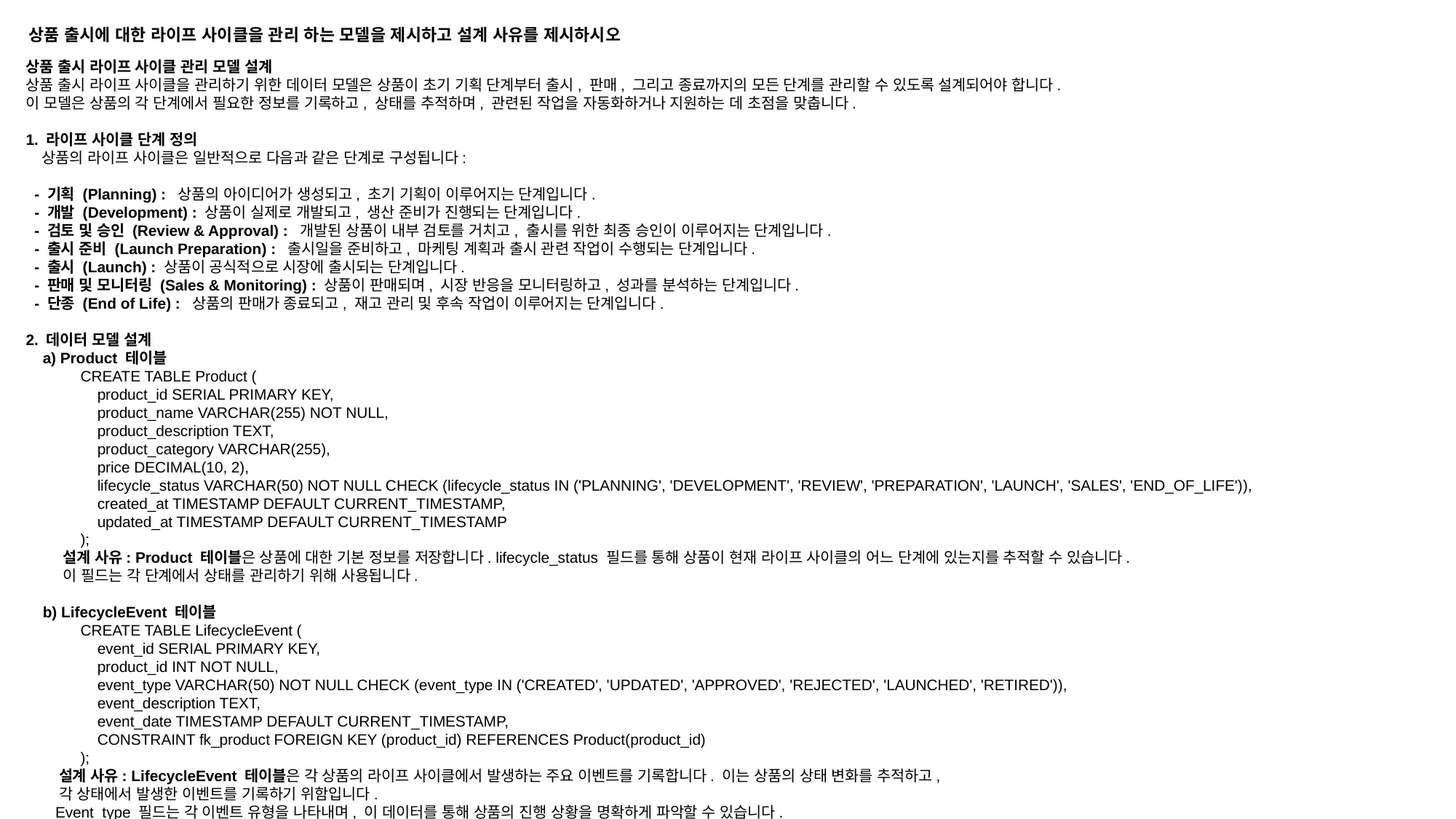

상품 출시에 대한 라이프 사이클을 관리 하는 모델을 제시하고 설계 사유를 제시하시오
상품 출시 라이프 사이클 관리 모델 설계
상품 출시 라이프 사이클을 관리하기 위한 데이터 모델은 상품이 초기 기획 단계부터 출시, 판매, 그리고 종료까지의 모든 단계를 관리할 수 있도록 설계되어야 합니다.
이 모델은 상품의 각 단계에서 필요한 정보를 기록하고, 상태를 추적하며, 관련된 작업을 자동화하거나 지원하는 데 초점을 맞춥니다.

1. 라이프 사이클 단계 정의
   상품의 라이프 사이클은 일반적으로 다음과 같은 단계로 구성됩니다:

  - 기획 (Planning) :  상품의 아이디어가 생성되고, 초기 기획이 이루어지는 단계입니다.
  - 개발 (Development) : 상품이 실제로 개발되고, 생산 준비가 진행되는 단계입니다.
  - 검토 및 승인 (Review & Approval) :  개발된 상품이 내부 검토를 거치고, 출시를 위한 최종 승인이 이루어지는 단계입니다.
  - 출시 준비 (Launch Preparation) :  출시일을 준비하고, 마케팅 계획과 출시 관련 작업이 수행되는 단계입니다.
  - 출시 (Launch) : 상품이 공식적으로 시장에 출시되는 단계입니다.
  - 판매 및 모니터링 (Sales & Monitoring) : 상품이 판매되며, 시장 반응을 모니터링하고, 성과를 분석하는 단계입니다.
  - 단종 (End of Life) :  상품의 판매가 종료되고, 재고 관리 및 후속 작업이 이루어지는 단계입니다.

2. 데이터 모델 설계
    a) Product 테이블
CREATE TABLE Product (
    product_id SERIAL PRIMARY KEY,
    product_name VARCHAR(255) NOT NULL,
    product_description TEXT,
    product_category VARCHAR(255),
    price DECIMAL(10, 2),
    lifecycle_status VARCHAR(50) NOT NULL CHECK (lifecycle_status IN ('PLANNING', 'DEVELOPMENT', 'REVIEW', 'PREPARATION', 'LAUNCH', 'SALES', 'END_OF_LIFE')),
    created_at TIMESTAMP DEFAULT CURRENT_TIMESTAMP,
    updated_at TIMESTAMP DEFAULT CURRENT_TIMESTAMP
);
        설계 사유: Product 테이블은 상품에 대한 기본 정보를 저장합니다. lifecycle_status 필드를 통해 상품이 현재 라이프 사이클의 어느 단계에 있는지를 추적할 수 있습니다.
        이 필드는 각 단계에서 상태를 관리하기 위해 사용됩니다.

    b) LifecycleEvent 테이블
CREATE TABLE LifecycleEvent (
    event_id SERIAL PRIMARY KEY,
    product_id INT NOT NULL,
    event_type VARCHAR(50) NOT NULL CHECK (event_type IN ('CREATED', 'UPDATED', 'APPROVED', 'REJECTED', 'LAUNCHED', 'RETIRED')),
    event_description TEXT,
    event_date TIMESTAMP DEFAULT CURRENT_TIMESTAMP,
    CONSTRAINT fk_product FOREIGN KEY (product_id) REFERENCES Product(product_id)
);
       설계 사유: LifecycleEvent 테이블은 각 상품의 라이프 사이클에서 발생하는 주요 이벤트를 기록합니다. 이는 상품의 상태 변화를 추적하고,
       각 상태에서 발생한 이벤트를 기록하기 위함입니다.
       Event_type 필드는 각 이벤트 유형을 나타내며, 이 데이터를 통해 상품의 진행 상황을 명확하게 파악할 수 있습니다.